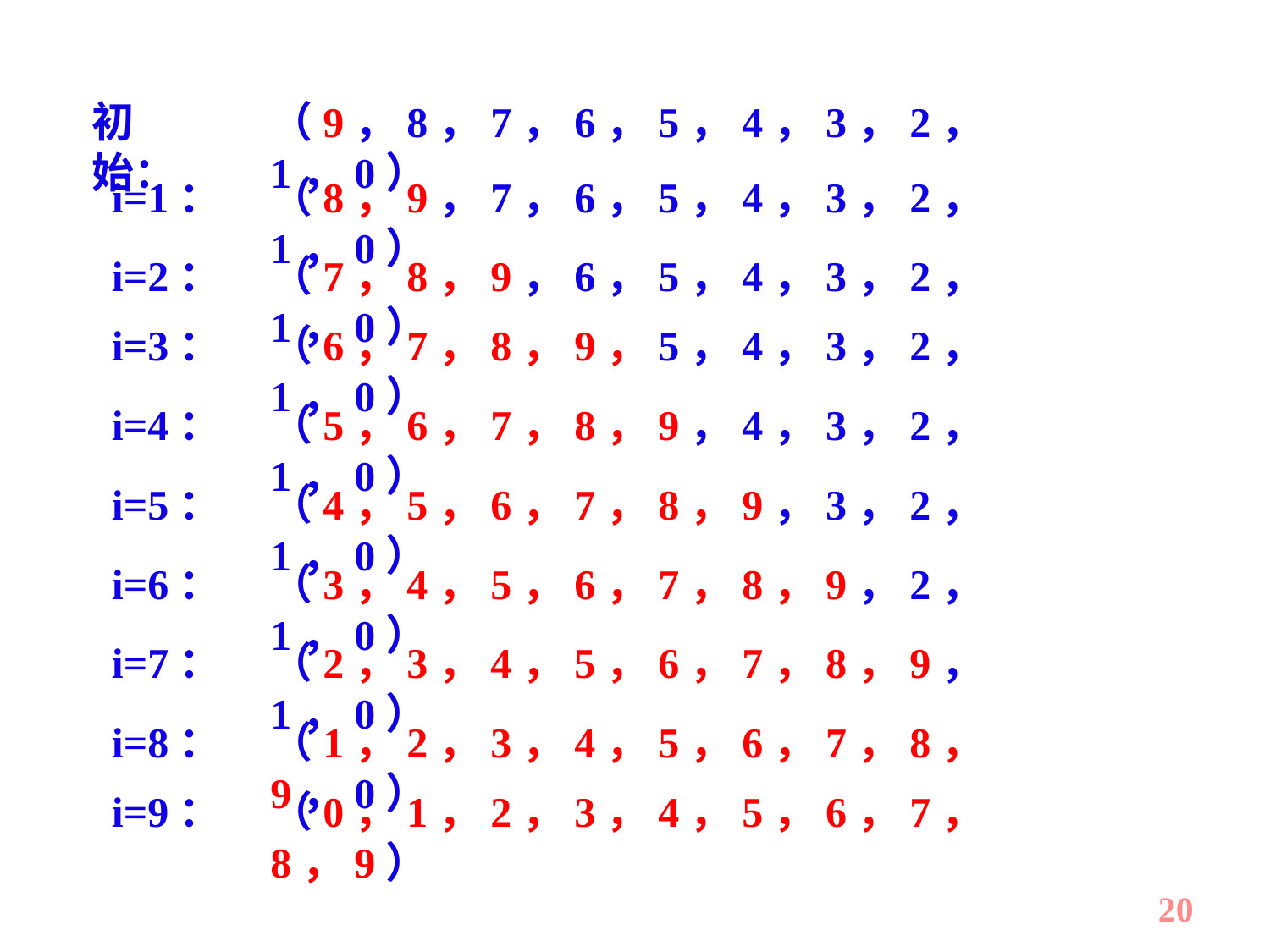

初始：
（9，8，7，6，5，4，3，2，1，0）
i=1：
（8，9，7，6，5，4，3，2，1，0）
i=2：
（7，8，9，6，5，4，3，2，1，0）
i=3：
（6，7，8，9，5，4，3，2，1，0）
i=4：
（5，6，7，8，9，4，3，2，1，0）
i=5：
（4，5，6，7，8，9，3，2，1，0）
i=6：
（3，4，5，6，7，8，9，2，1，0）
i=7：
（2，3，4，5，6，7，8，9，1，0）
i=8：
（1，2，3，4，5，6，7，8，9，0）
i=9：
（0，1，2，3，4，5，6，7，8，9）
20